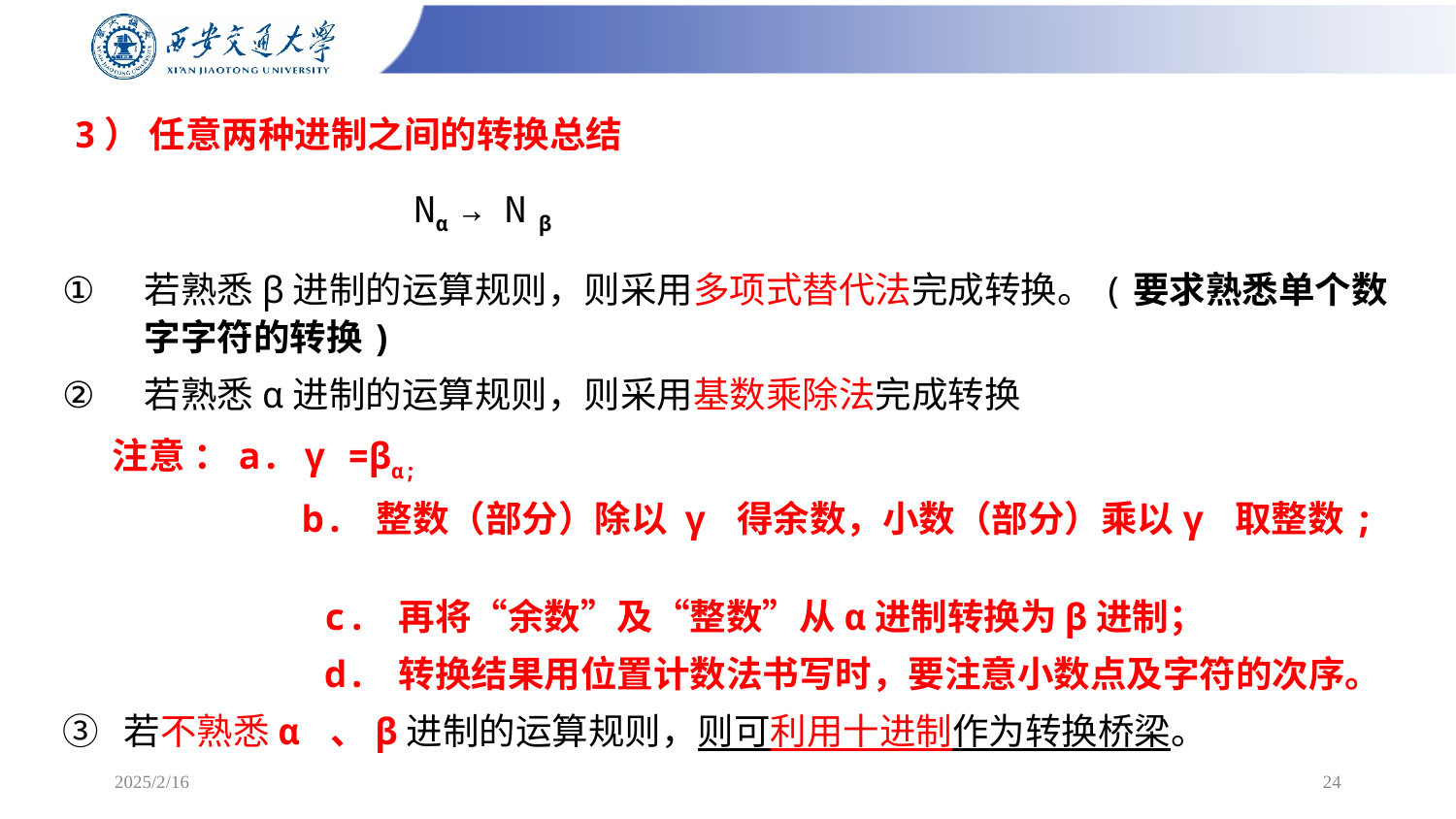

# 3） 任意两种进制之间的转换总结
     Nα → N β

若熟悉β进制的运算规则，则采用多项式替代法完成转换。(要求熟悉单个数字字符的转换)
若熟悉α进制的运算规则，则采用基数乘除法完成转换
     注意 ：a. γ =βα;
                   b. 整数（部分）除以 γ 得余数，小数（部分）乘以γ 取整数;
            c. 再将“余数”及“整数”从α进制转换为β进制；
            d. 转换结果用位置计数法书写时，要注意小数点及字符的次序。
③  若不熟悉α 、β进制的运算规则，则可利用十进制作为转换桥梁。
2025/2/16
24